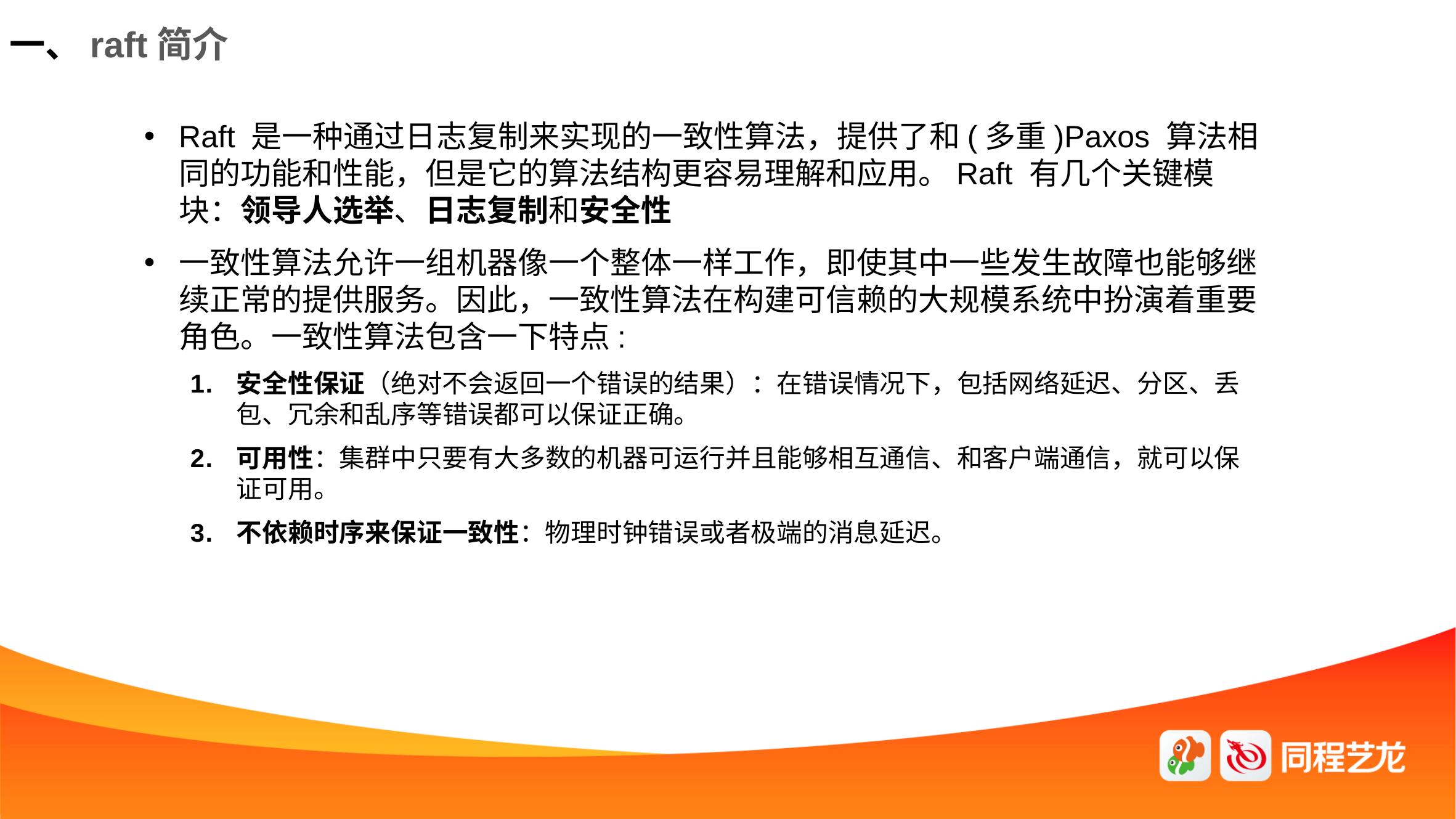

一、raft简介
Raft 是一种通过日志复制来实现的一致性算法，提供了和(多重)Paxos 算法相同的功能和性能，但是它的算法结构更容易理解和应用。Raft 有几个关键模块：领导人选举、日志复制和安全性
一致性算法允许一组机器像一个整体一样工作，即使其中一些发生故障也能够继续正常的提供服务。因此，一致性算法在构建可信赖的大规模系统中扮演着重要角色。一致性算法包含一下特点:
安全性保证（绝对不会返回一个错误的结果）：在错误情况下，包括网络延迟、分区、丢包、冗余和乱序等错误都可以保证正确。
可用性：集群中只要有大多数的机器可运行并且能够相互通信、和客户端通信，就可以保证可用。
不依赖时序来保证一致性：物理时钟错误或者极端的消息延迟。